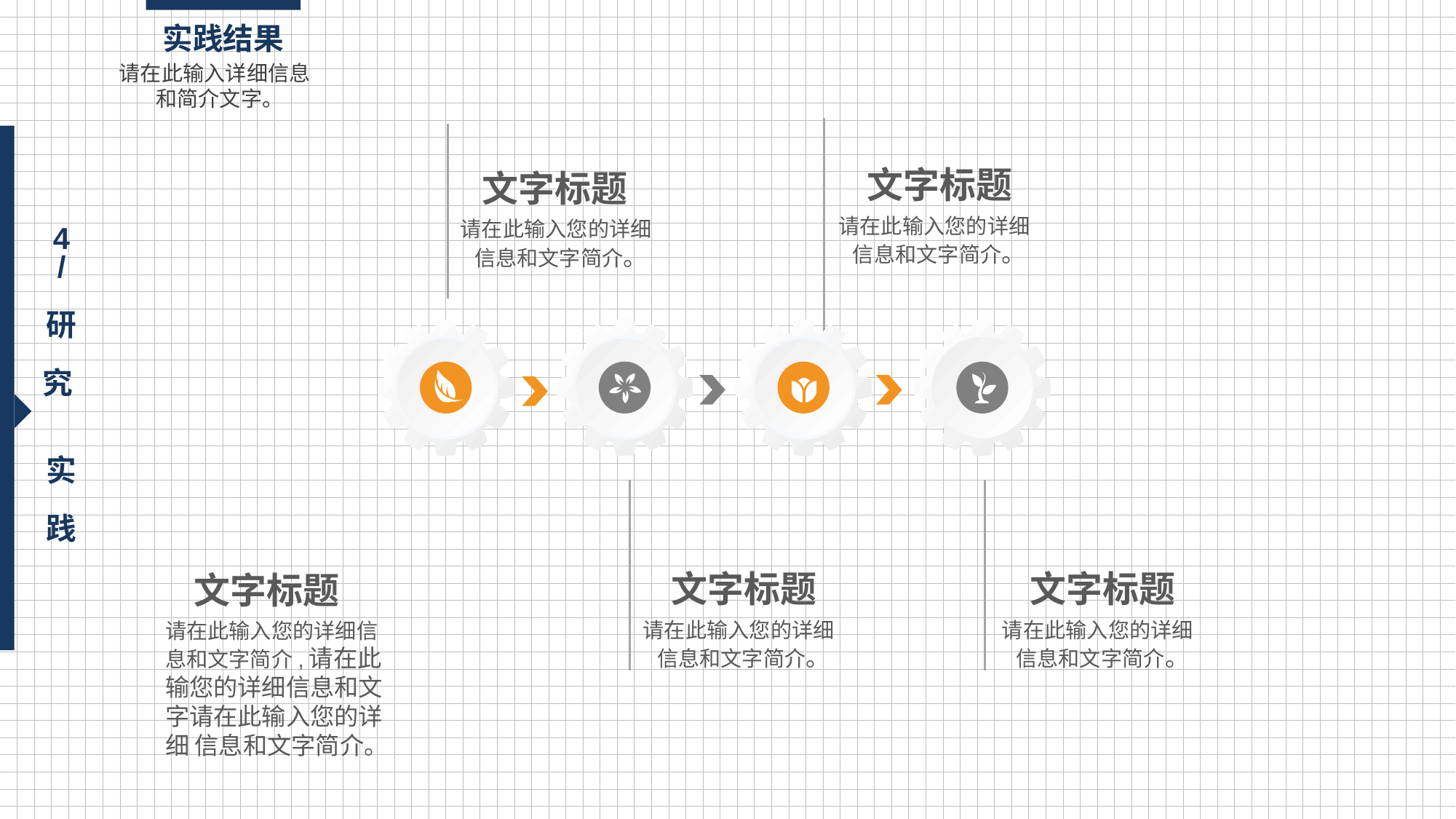

实践结果
请在此输入详细信息   和简介文字。

文字标题
文字标题
请在此输入您的详细
 信息和文字简介。
请在此输入您的详细
 信息和文字简介。
4
/

研

究

实

践

文字标题
文字标题
文字标题
请在此输入您的详细
 信息和文字简介。
请在此输入您的详细
 信息和文字简介。
请在此输入您的详细信息和文字简介,请在此输您的详细信息和文字请在此输入您的详细 信息和文字简介。